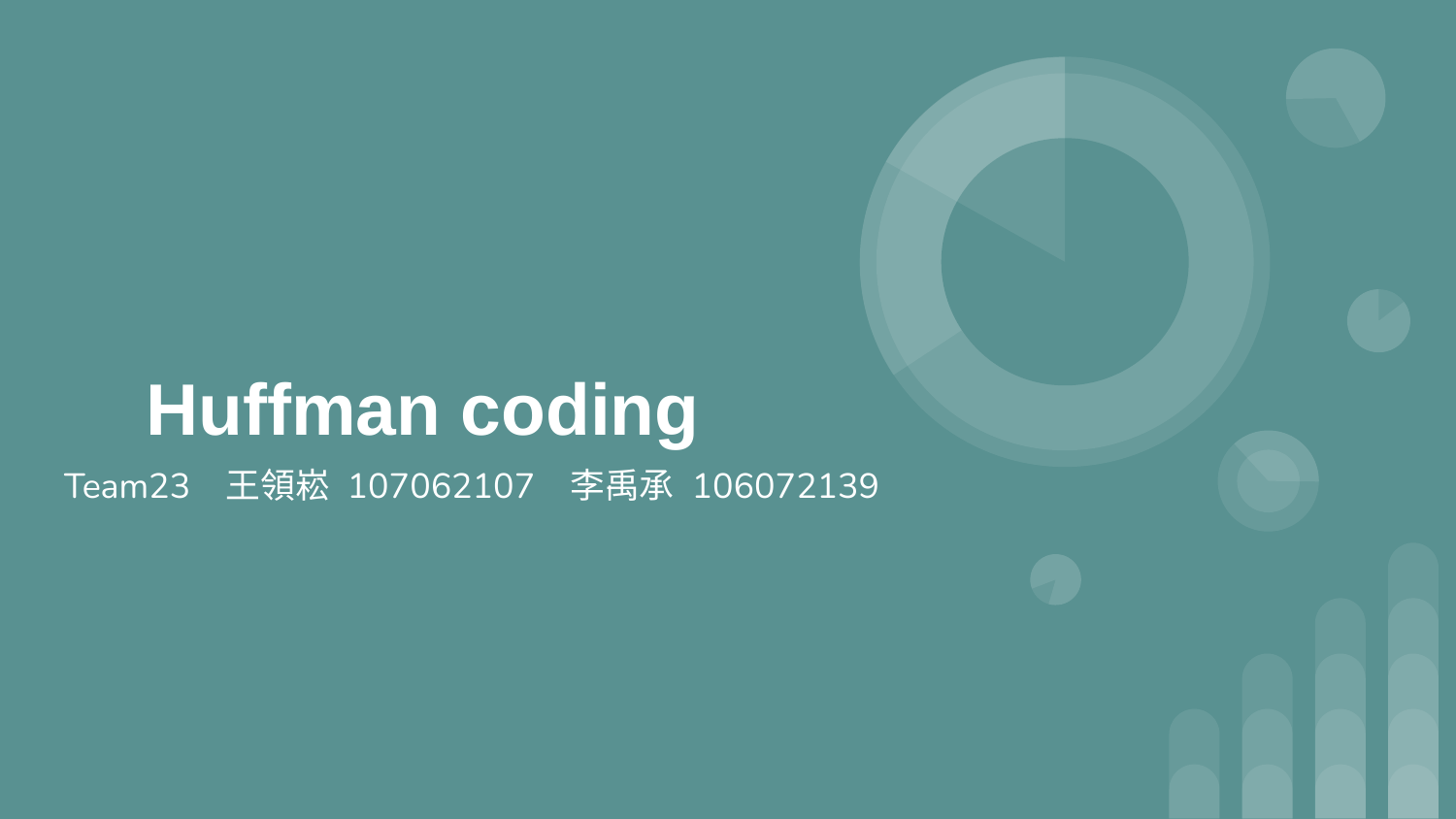

# Huffman coding
Team23   王領崧 107062107   李禹承 106072139